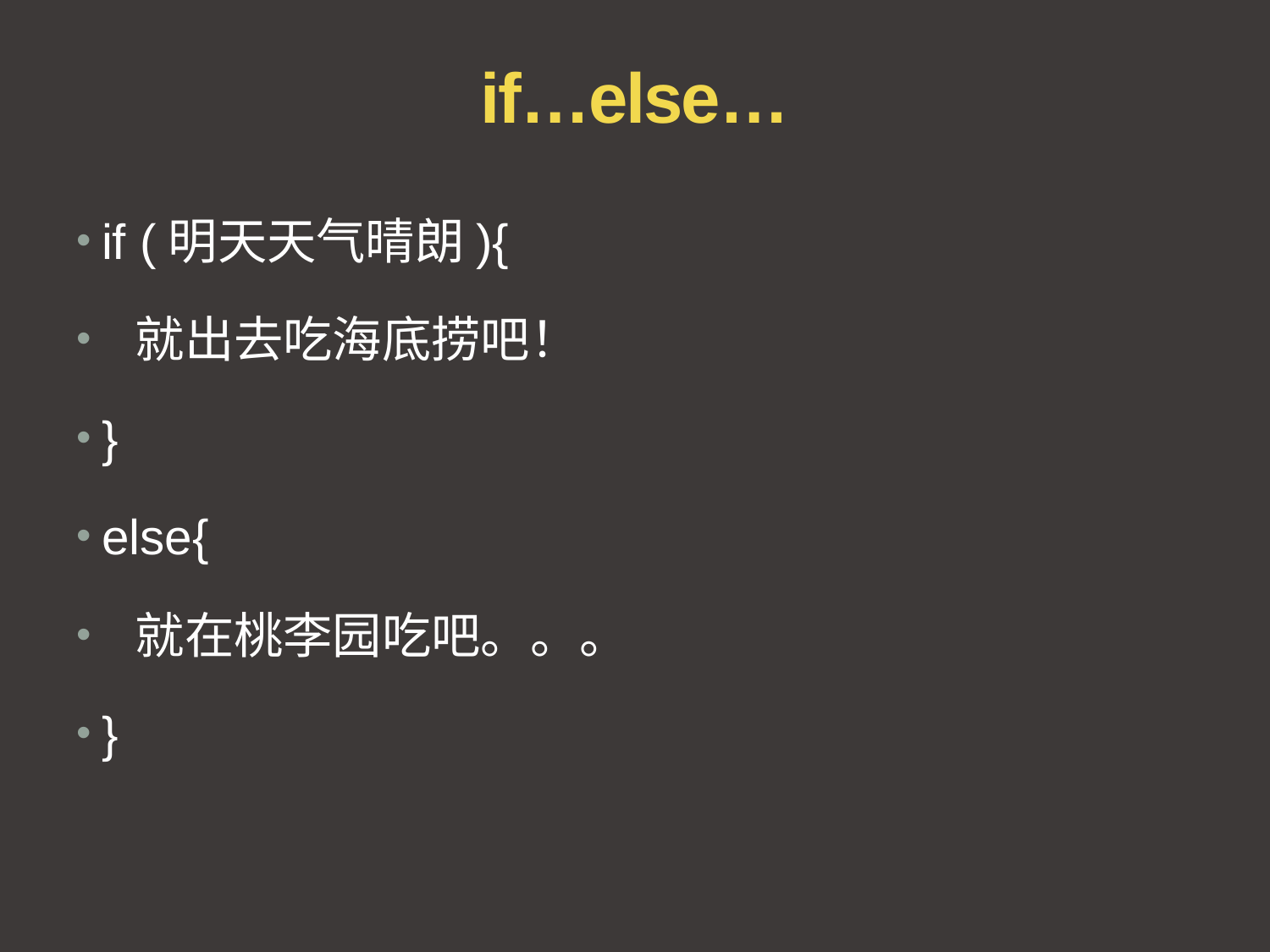

# if…else…
if (明天天气晴朗){
  就出去吃海底捞吧！
}
else{
  就在桃李园吃吧。。。
}